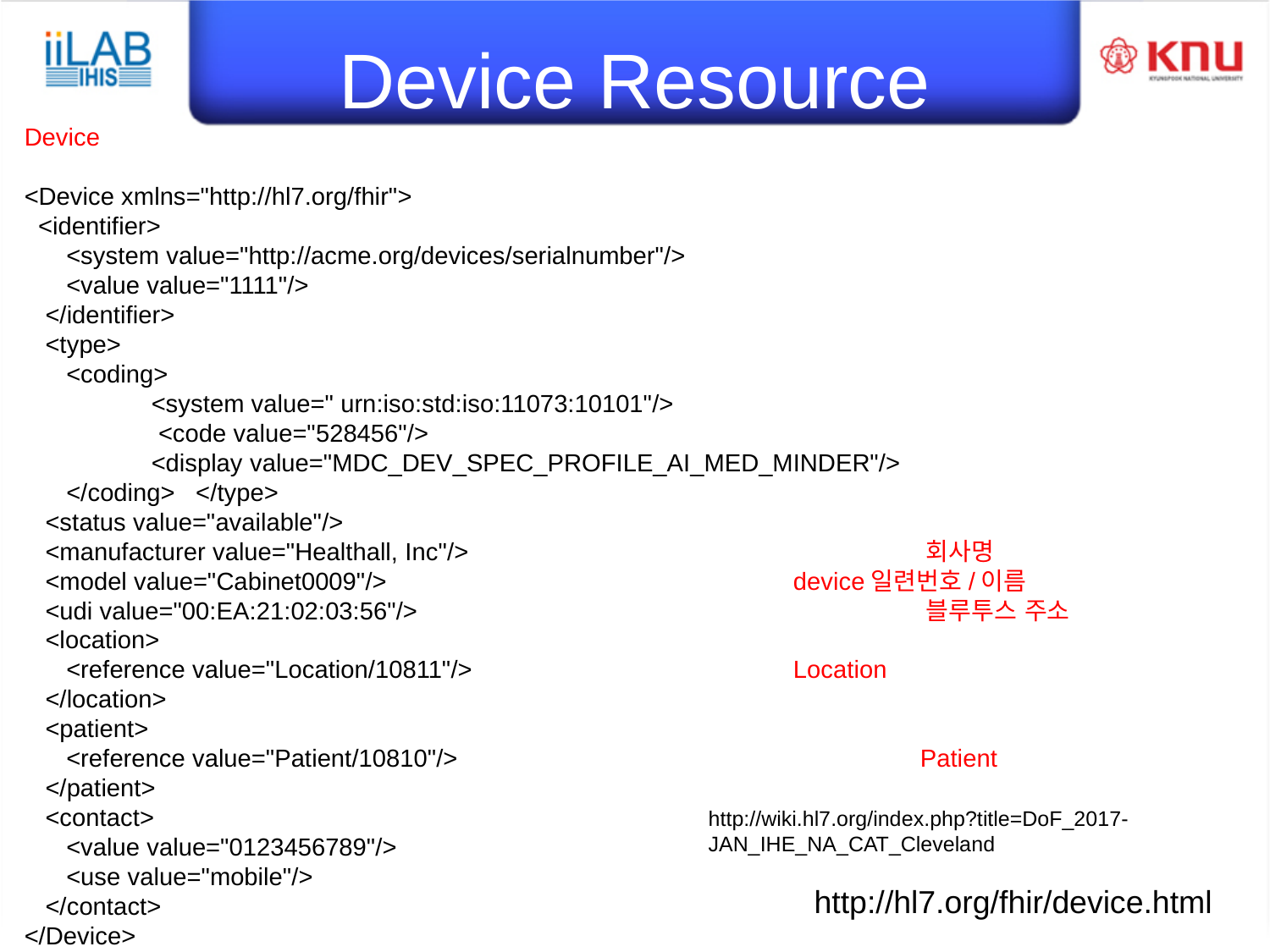

# Device Resource
Device

<Device xmlns="http://hl7.org/fhir">
  <identifier>
      <system value="http://acme.org/devices/serialnumber"/>
      <value value="1111"/>
   </identifier>
   <type>
      <coding>
	<system value=" urn:iso:std:iso:11073:10101"/>
        	 <code value="528456"/>
         	<display value="MDC_DEV_SPEC_PROFILE_AI_MED_MINDER"/>
      </coding>   </type>
   <status value="available"/>
   <manufacturer value="Healthall, Inc"/>				 회사명
   <model value="Cabinet0009"/>				 device일련번호/이름
   <udi value="00:EA:21:02:03:56"/>				 블루투스 주소
   <location>
      <reference value="Location/10811"/>			 Location
   </location>
   <patient>
      <reference value="Patient/10810"/>				 Patient
   </patient>
   <contact>
      <value value="0123456789"/>
      <use value="mobile"/>
   </contact>
</Device>
http://wiki.hl7.org/index.php?title=DoF_2017-JAN_IHE_NA_CAT_Cleveland
http://hl7.org/fhir/device.html